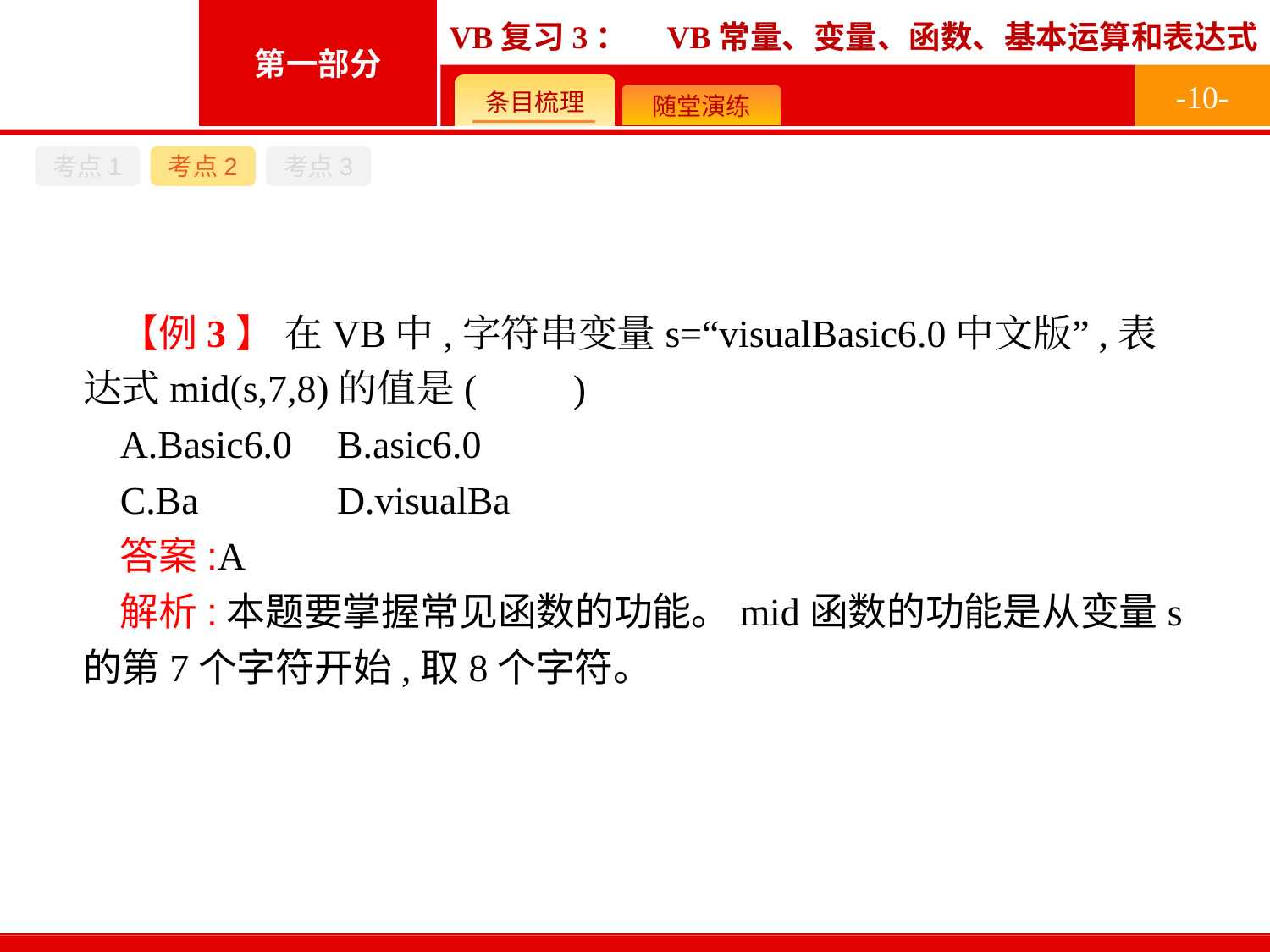

-10-
考点1
考点2
考点3
【例3】 在VB中,字符串变量s=“visualBasic6.0中文版”,表达式mid(s,7,8)的值是(　　)
A.Basic6.0	B.asic6.0
C.Ba		D.visualBa
答案:A
解析:本题要掌握常见函数的功能。mid函数的功能是从变量s的第7个字符开始,取8个字符。